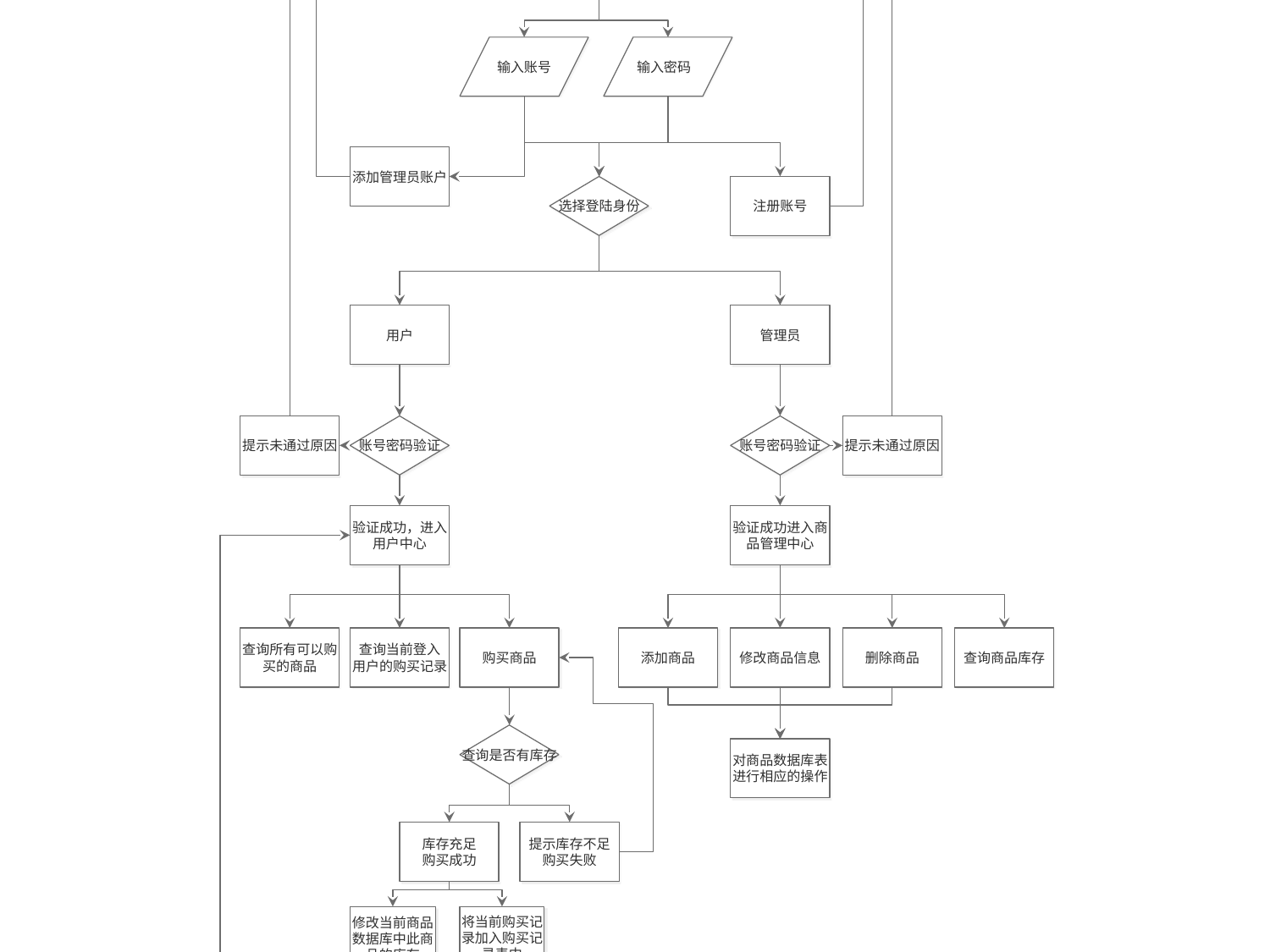

主界面

输入账号

     输入密码

添加管理员账户

选择登陆身份

注册账号

用户

管理员

提示未通过原因

账号密码验证

账号密码验证

提示未通过原因

验证成功，进入用户中心

验证成功进入商品管理中心

查询所有可以购买的商品

查询当前登入
用户的购买记录

购买商品

添加商品

修改商品信息

删除商品

查询商品库存

查询是否有库存

对商品数据库表进行相应的操作

库存充足
购买成功

提示库存不足
购买失败

修改当前商品数据库中此商品的库存

将当前购买记录加入购买记录表中